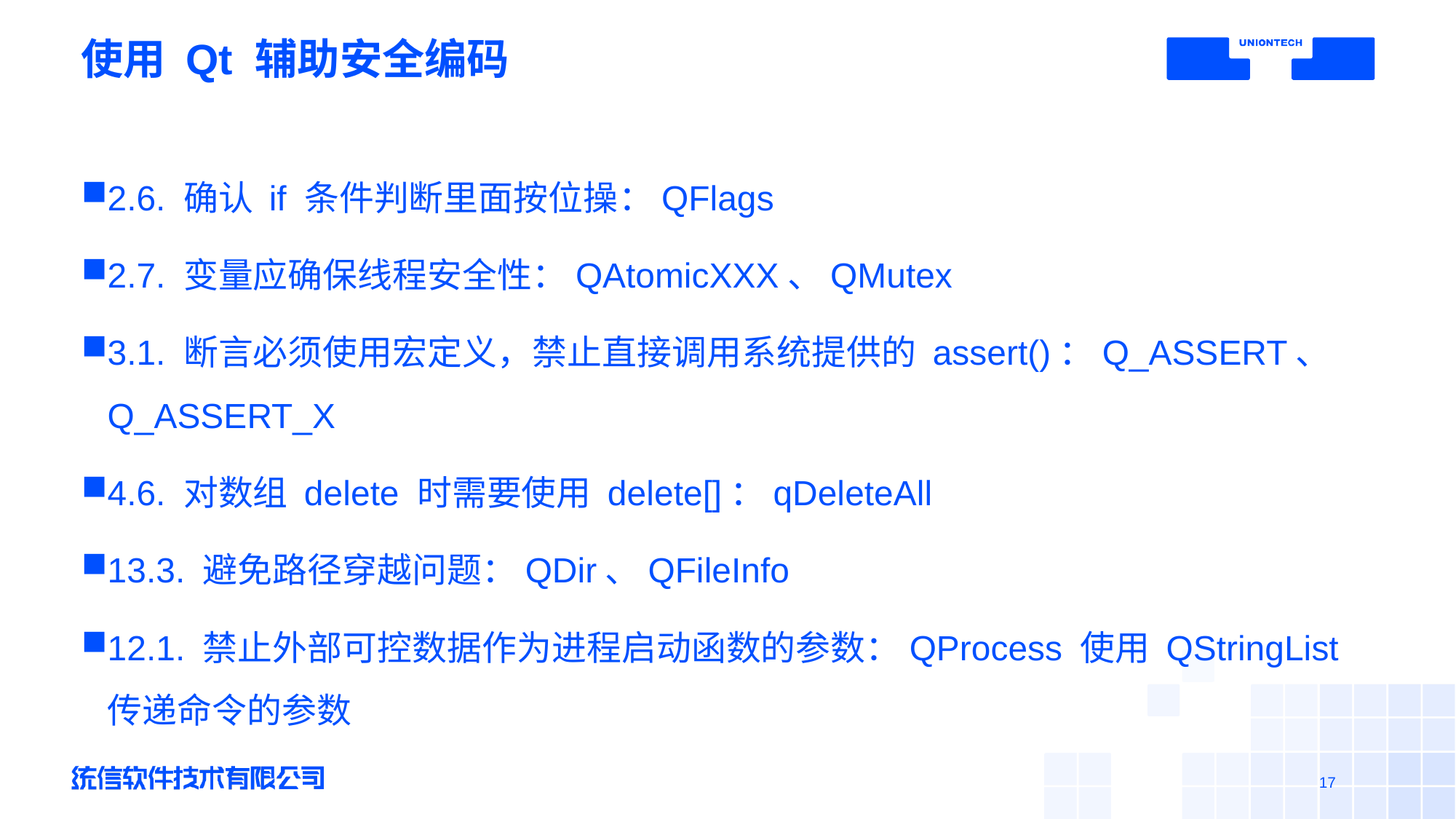

# 使用 Qt 辅助安全编码
2.6. 确认 if 条件判断里面按位操：QFlags
2.7. 变量应确保线程安全性：QAtomicXXX、QMutex
3.1. 断言必须使用宏定义，禁止直接调用系统提供的 assert()：Q_ASSERT、Q_ASSERT_X
4.6. 对数组 delete 时需要使用 delete[]：qDeleteAll
13.3. 避免路径穿越问题：QDir、QFileInfo
12.1. 禁止外部可控数据作为进程启动函数的参数：QProcess 使用 QStringList 传递命令的参数